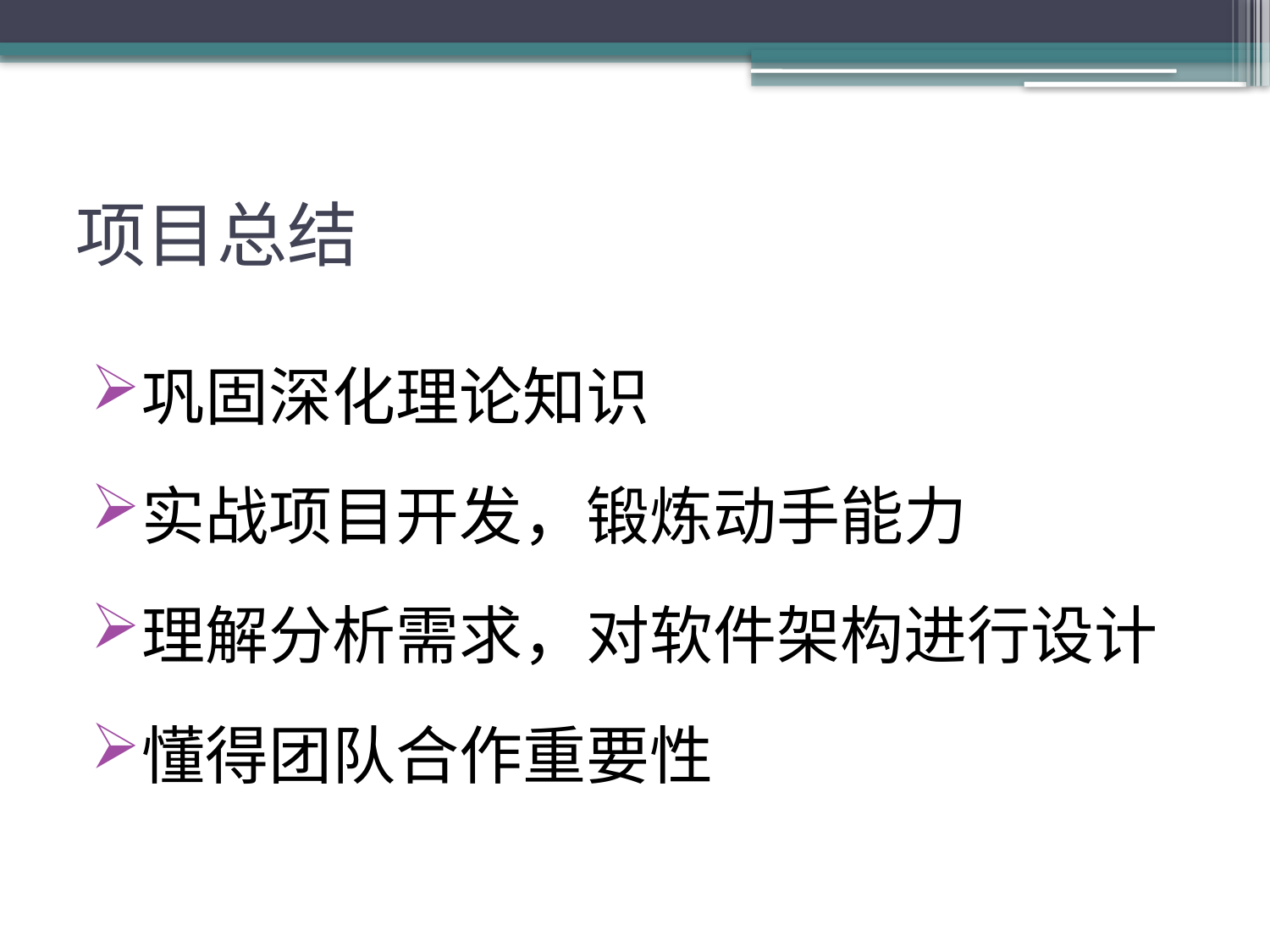

# 项目总结
巩固深化理论知识
实战项目开发，锻炼动手能力
理解分析需求，对软件架构进行设计
懂得团队合作重要性